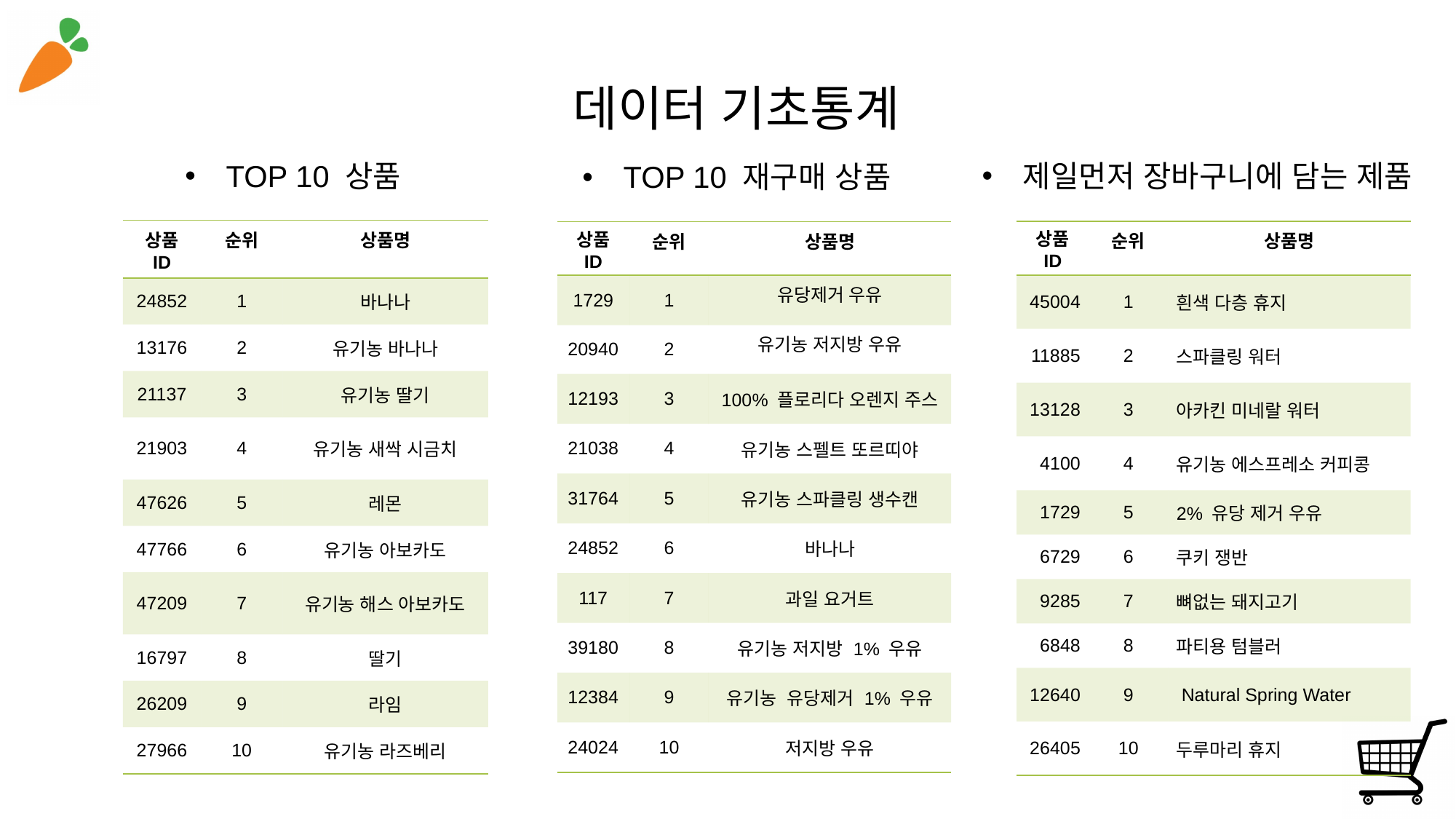

# 데이터 기초통계
TOP 10 상품
제일먼저 장바구니에 담는 제품
TOP 10 재구매 상품
| 상품 ID | 순위 | 상품명 |
| --- | --- | --- |
| 24852 | 1 | 바나나 |
| 13176 | 2 | 유기농 바나나 |
| 21137 | 3 | 유기농 딸기 |
| 21903 | 4 | 유기농 새싹 시금치 |
| 47626 | 5 | 레몬 |
| 47766 | 6 | 유기농 아보카도 |
| 47209 | 7 | 유기농 해스 아보카도 |
| 16797 | 8 | 딸기 |
| 26209 | 9 | 라임 |
| 27966 | 10 | 유기농 라즈베리 |
| 상품 ID | 순위 | 상품명 |
| --- | --- | --- |
| 45004 | 1 | 흰색 다층 휴지 |
| 11885 | 2 | 스파클링 워터 |
| 13128 | 3 | 아카킨 미네랄 워터 |
| 4100 | 4 | 유기농 에스프레소 커피콩 |
| 1729 | 5 | 2% 유당 제거 우유 |
| 6729 | 6 | 쿠키 쟁반 |
| 9285 | 7 | 뼈없는 돼지고기 |
| 6848 | 8 | 파티용 텀블러 |
| 12640 | 9 | Natural Spring Water |
| 26405 | 10 | 두루마리 휴지 |
| 상품 ID | 순위 | 상품명 |
| --- | --- | --- |
| 1729 | 1 | 유당제거 우유 |
| 20940 | 2 | 유기농 저지방 우유 |
| 12193 | 3 | 100% 플로리다 오렌지 주스 |
| 21038 | 4 | 유기농 스펠트 또르띠야 |
| 31764 | 5 | 유기농 스파클링 생수캔 |
| 24852 | 6 | 바나나 |
| 117 | 7 | 과일 요거트 |
| 39180 | 8 | 유기농 저지방 1% 우유 |
| 12384 | 9 | 유기농 유당제거 1% 우유 |
| 24024 | 10 | 저지방 우유 |